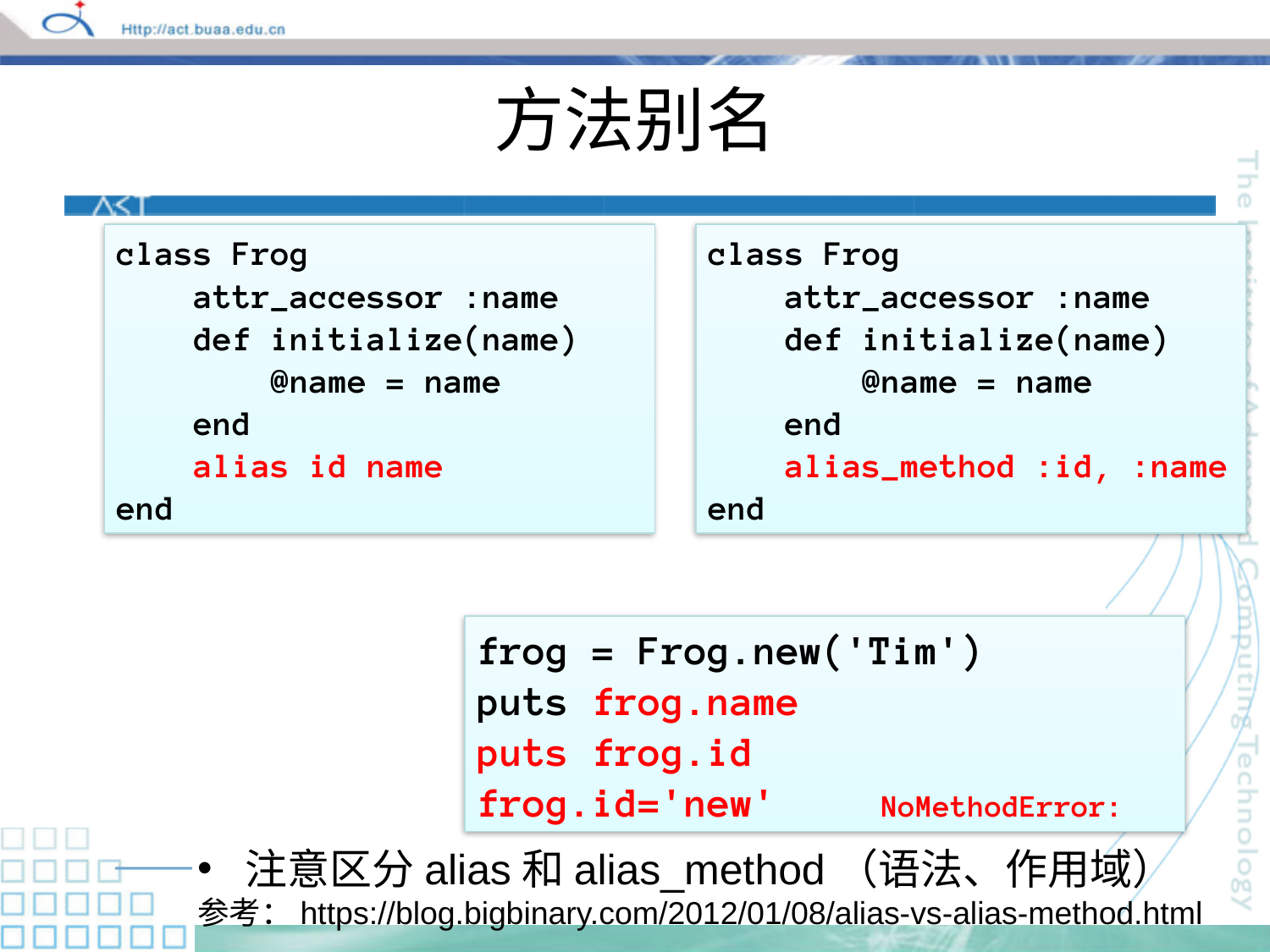

# 方法别名
class Frog
    attr_accessor :name
    def initialize(name)
        @name = name
    end
    alias id name
end
class Frog
    attr_accessor :name
    def initialize(name)
        @name = name
    end
    alias_method :id, :name
end
frog = Frog.new('Tim')
puts frog.name
puts frog.id
frog.id='new'	 NoMethodError:
注意区分alias和alias_method（语法、作用域）
参考：https://blog.bigbinary.com/2012/01/08/alias-vs-alias-method.html